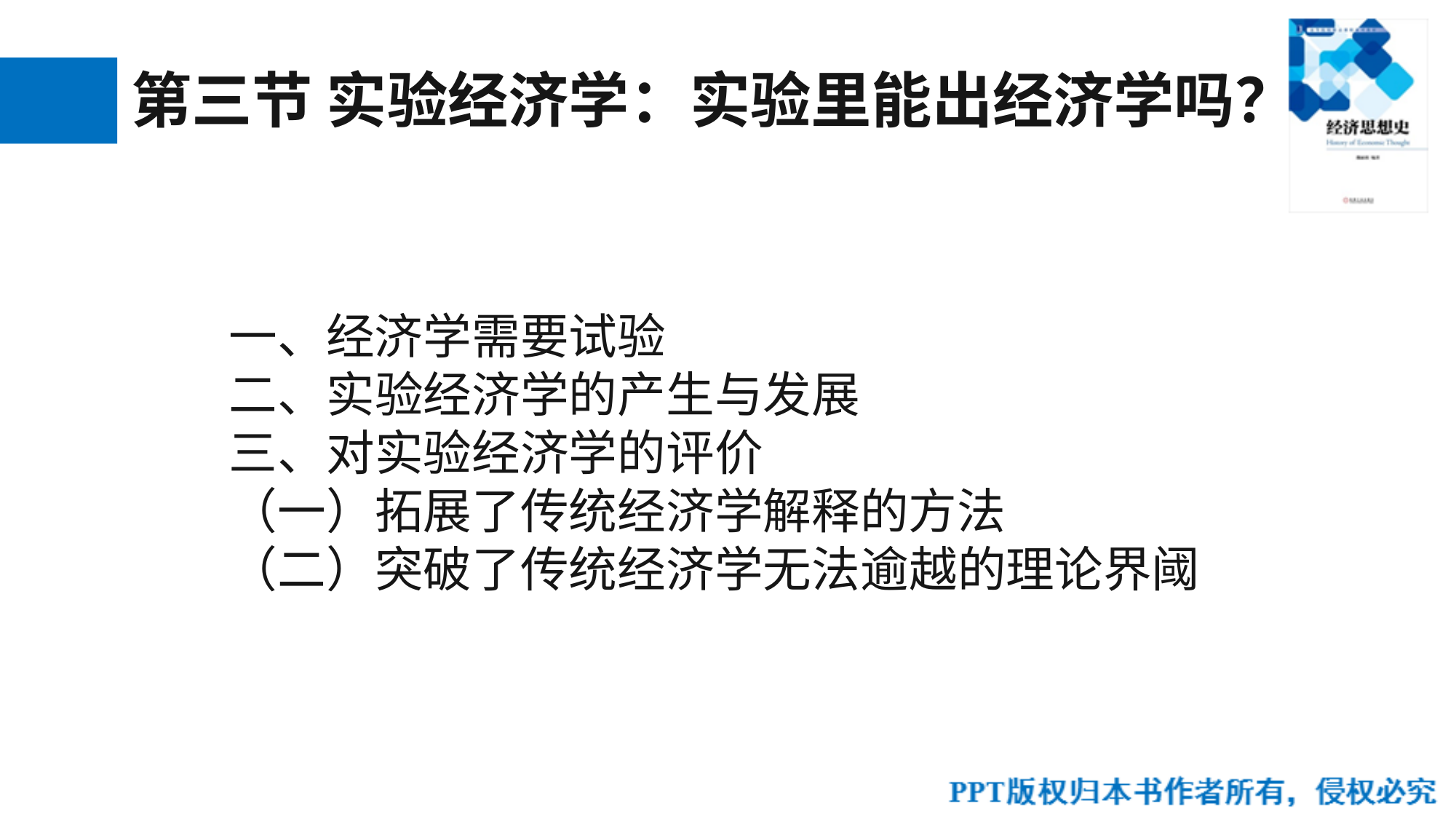

# 第三节 实验经济学：实验里能出经济学吗？

一、经济学需要试验
二、实验经济学的产生与发展
三、对实验经济学的评价
（一）拓展了传统经济学解释的方法
（二）突破了传统经济学无法逾越的理论界阈